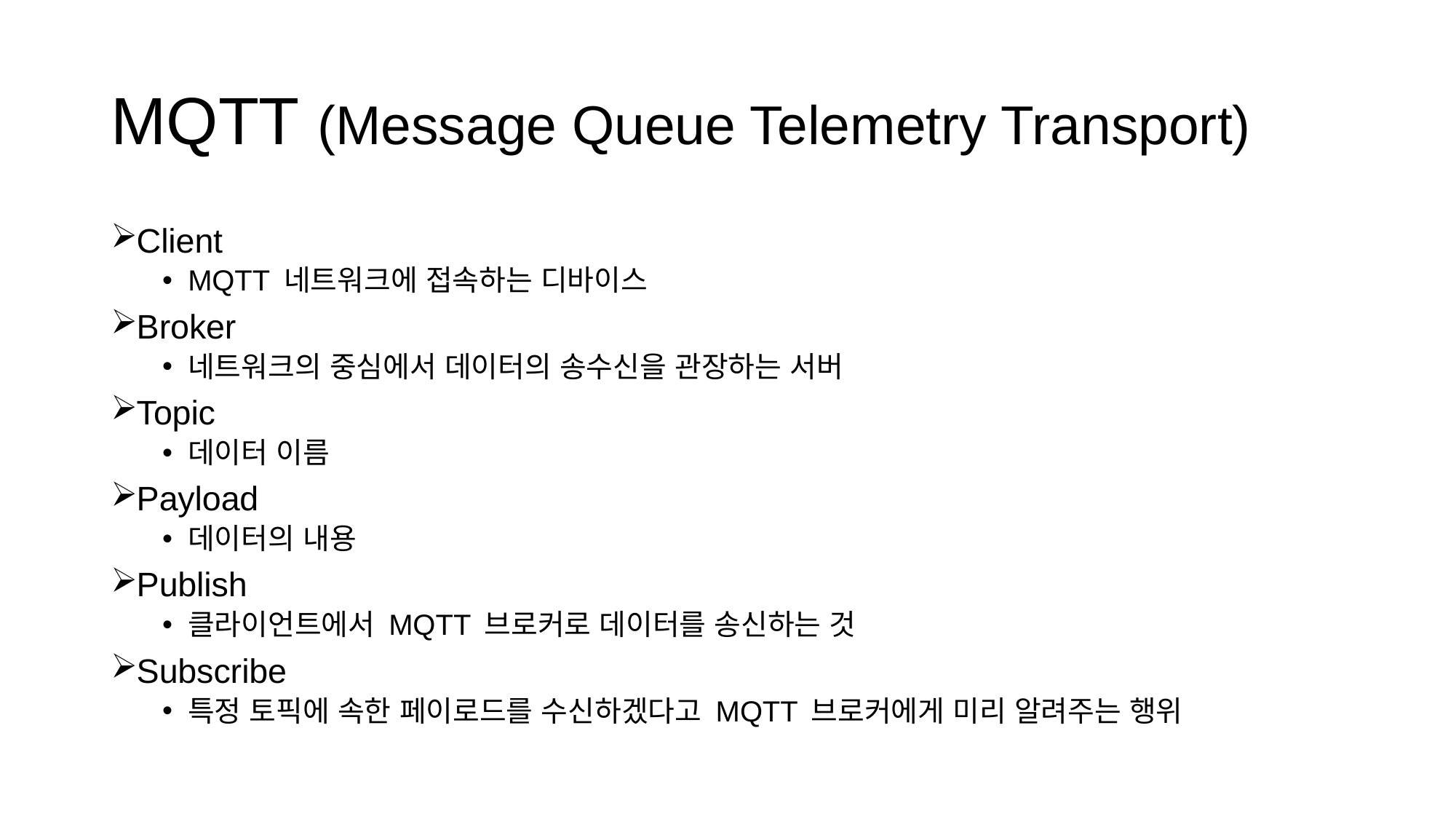

# MQTT (Message Queue Telemetry Transport)
Client
MQTT 네트워크에 접속하는 디바이스
Broker
네트워크의 중심에서 데이터의 송수신을 관장하는 서버
Topic
데이터 이름
Payload
데이터의 내용
Publish
클라이언트에서 MQTT 브로커로 데이터를 송신하는 것
Subscribe
특정 토픽에 속한 페이로드를 수신하겠다고 MQTT 브로커에게 미리 알려주는 행위